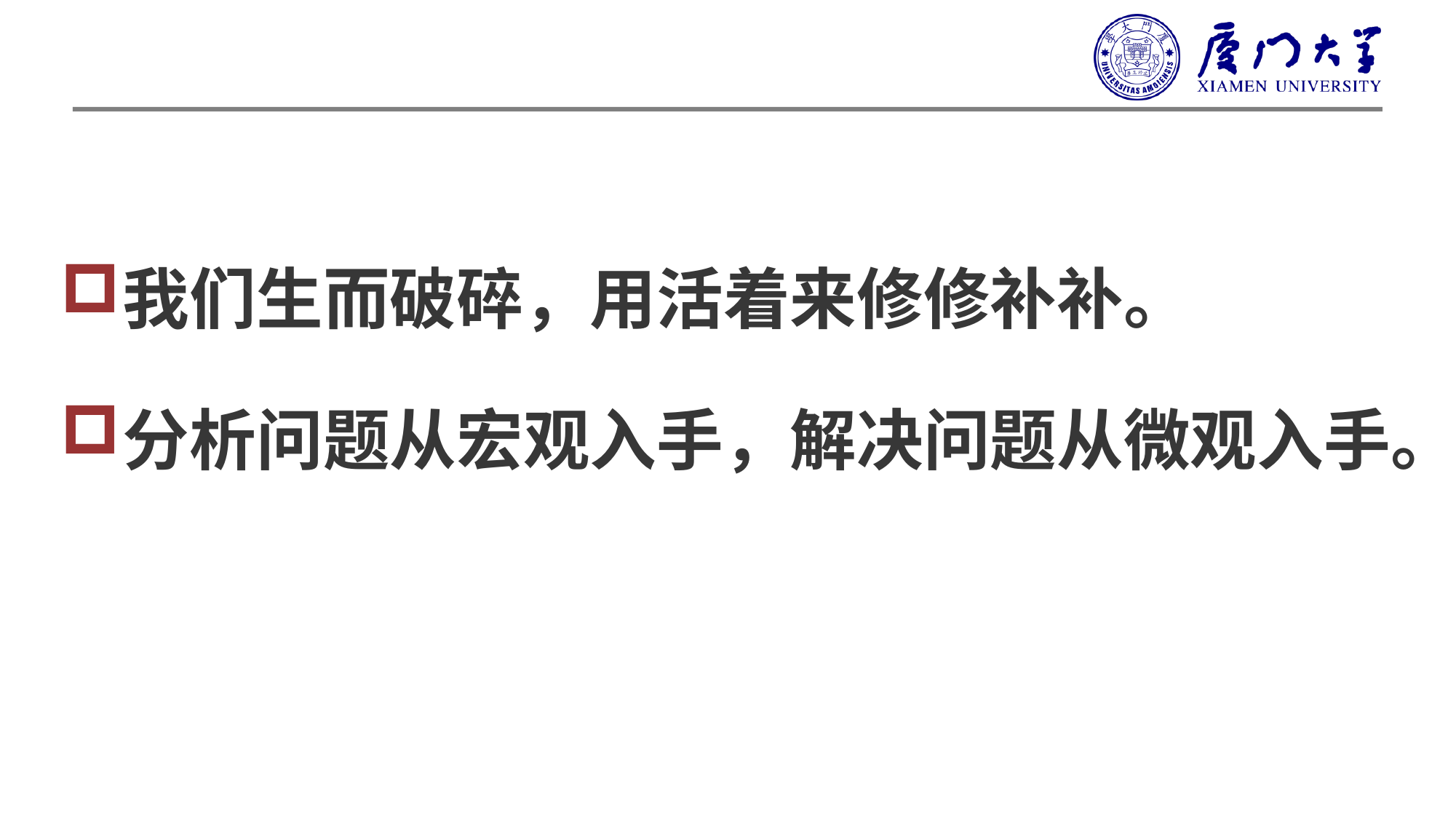

我们生而破碎，用活着来修修补补。
分析问题从宏观入手，解决问题从微观入手。